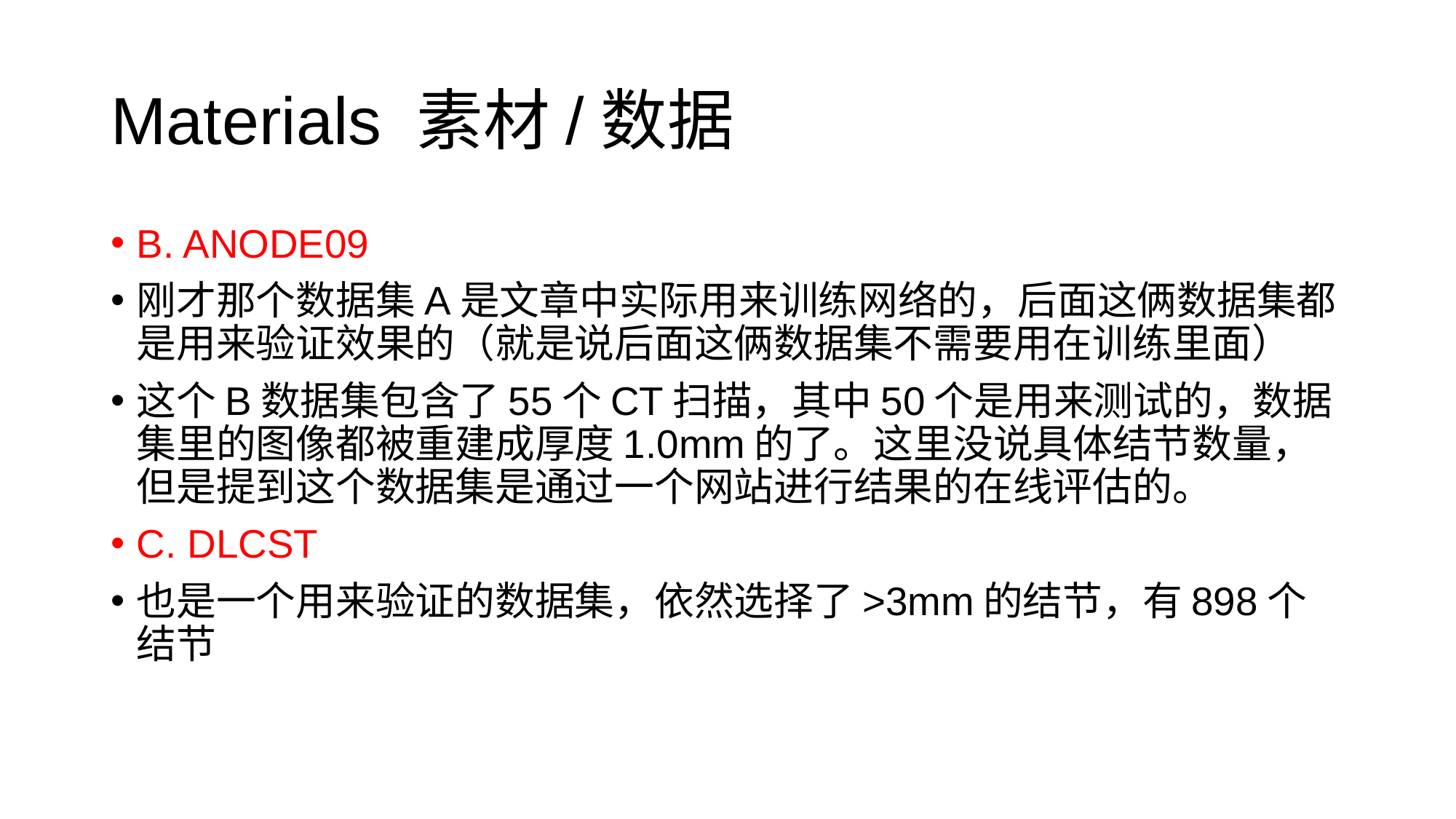

# Materials 素材/数据
B. ANODE09
刚才那个数据集A是文章中实际用来训练网络的，后面这俩数据集都是用来验证效果的（就是说后面这俩数据集不需要用在训练里面）
这个B数据集包含了55个CT扫描，其中50个是用来测试的，数据集里的图像都被重建成厚度1.0mm的了。这里没说具体结节数量，但是提到这个数据集是通过一个网站进行结果的在线评估的。
C. DLCST
也是一个用来验证的数据集，依然选择了>3mm的结节，有898个结节